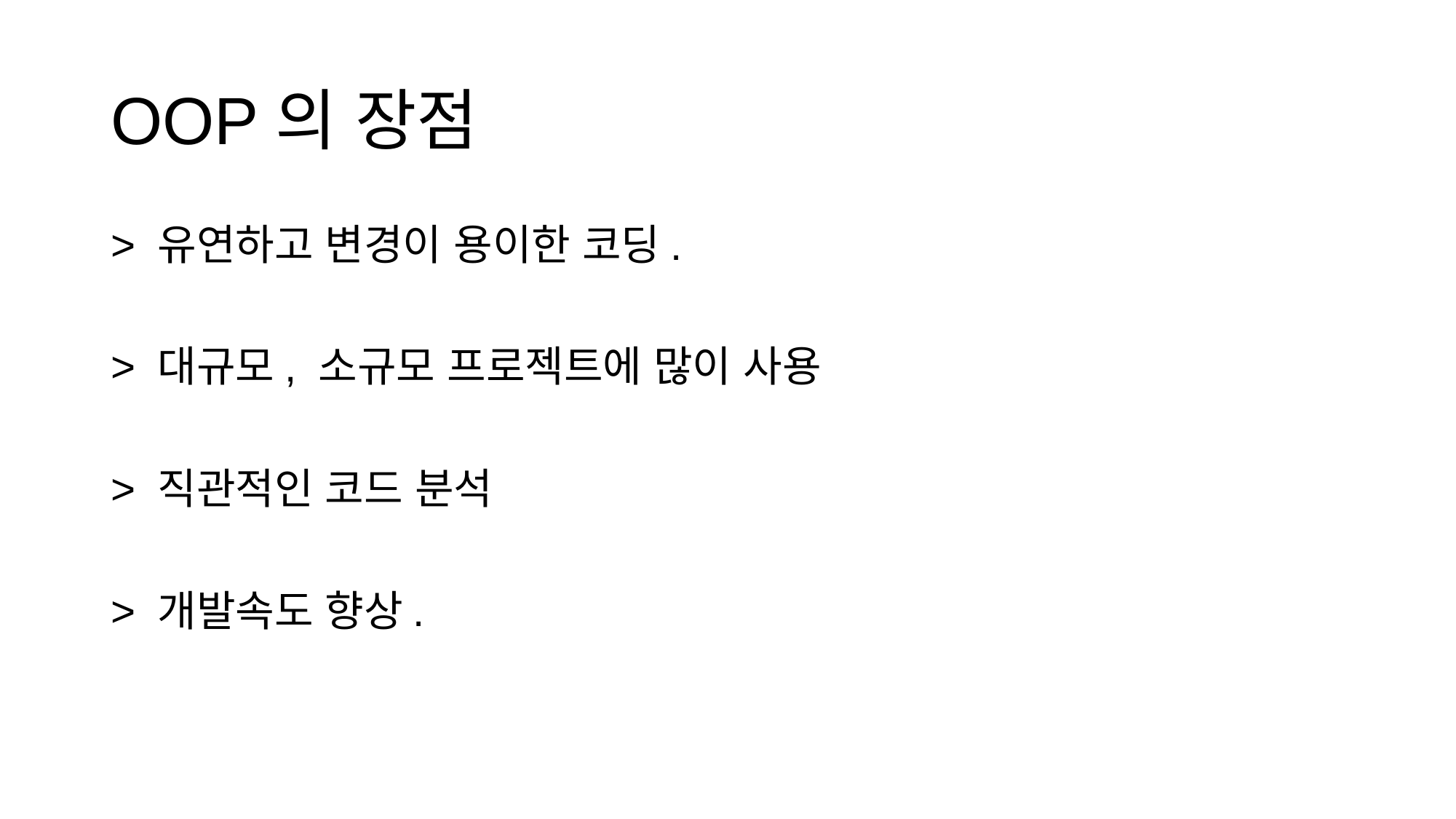

# OOP의 장점
> 유연하고 변경이 용이한 코딩.

> 대규모, 소규모 프로젝트에 많이 사용

> 직관적인 코드 분석

> 개발속도 향상.